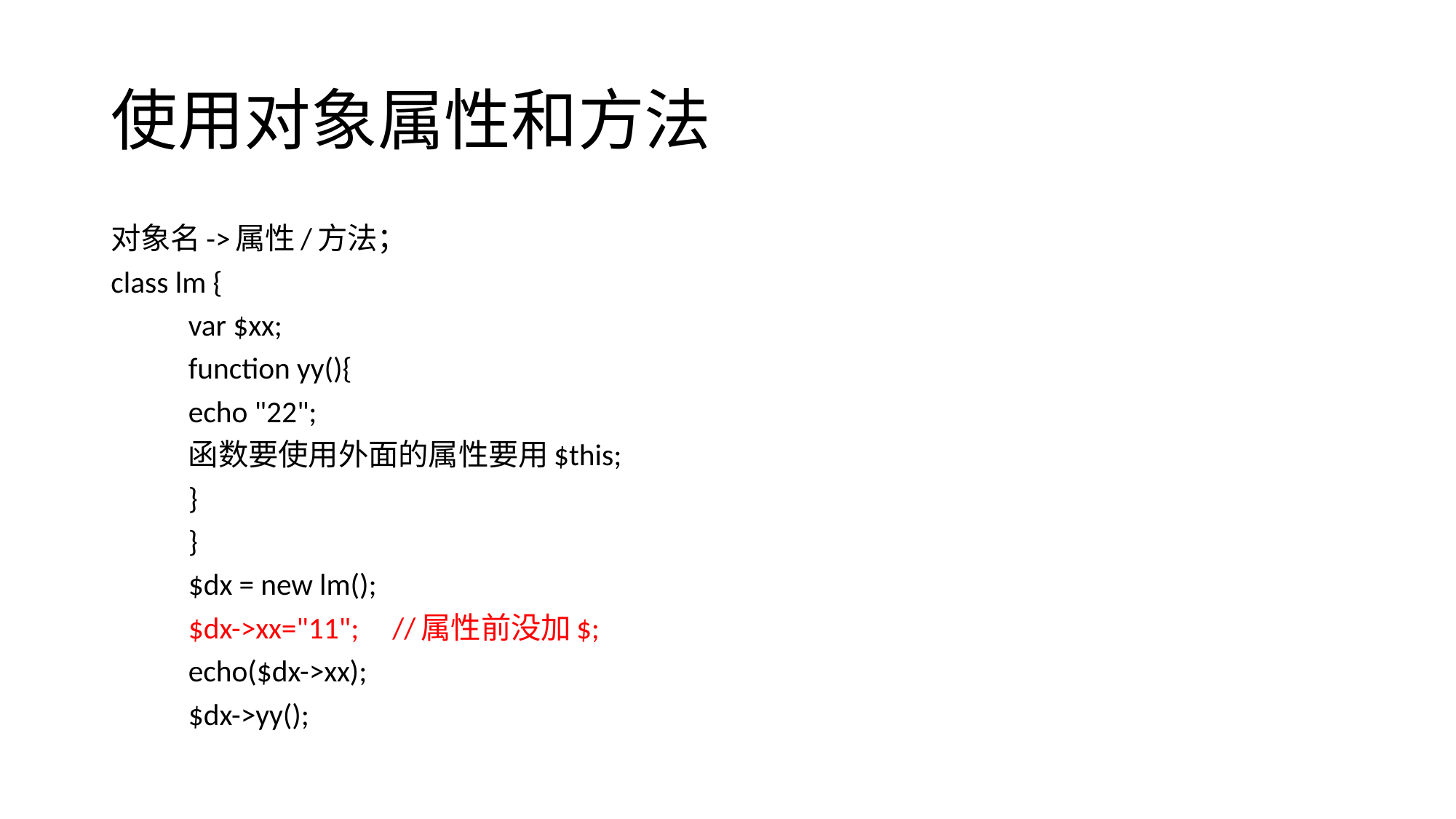

# 使用对象属性和方法
对象名->属性/方法；
class lm {
			var $xx;
			function yy(){
				echo "22";
				函数要使用外面的属性要用$this;
			}
		}
		$dx = new lm();
		$dx->xx="11";     //属性前没加$;
		echo($dx->xx);
		$dx->yy();